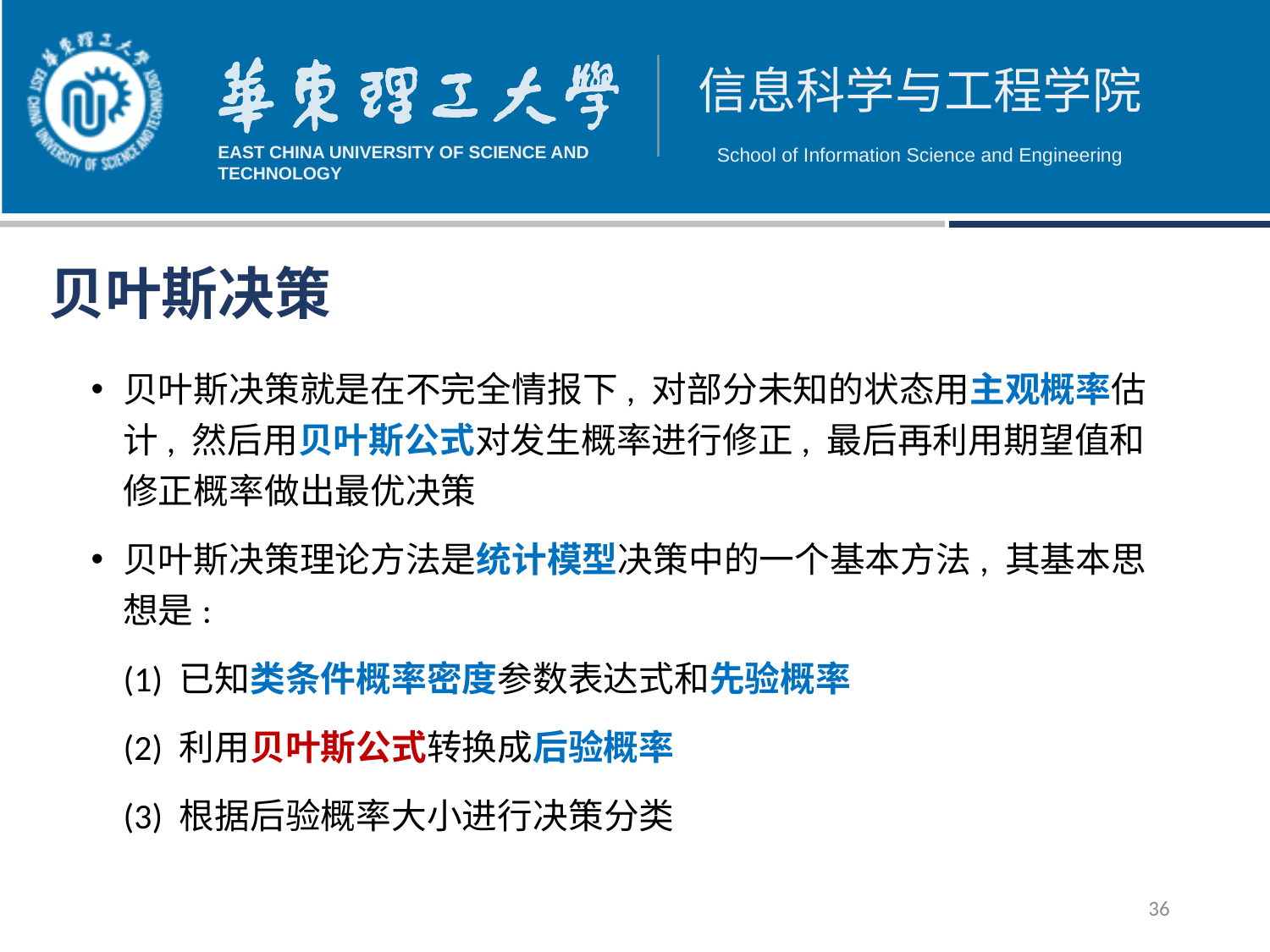

# 贝叶斯决策
贝叶斯决策就是在不完全情报下, 对部分未知的状态用主观概率估计, 然后用贝叶斯公式对发生概率进行修正, 最后再利用期望值和修正概率做出最优决策
贝叶斯决策理论方法是统计模型决策中的一个基本方法, 其基本思想是:
    (1) 已知类条件概率密度参数表达式和先验概率
    (2) 利用贝叶斯公式转换成后验概率
    (3) 根据后验概率大小进行决策分类
36